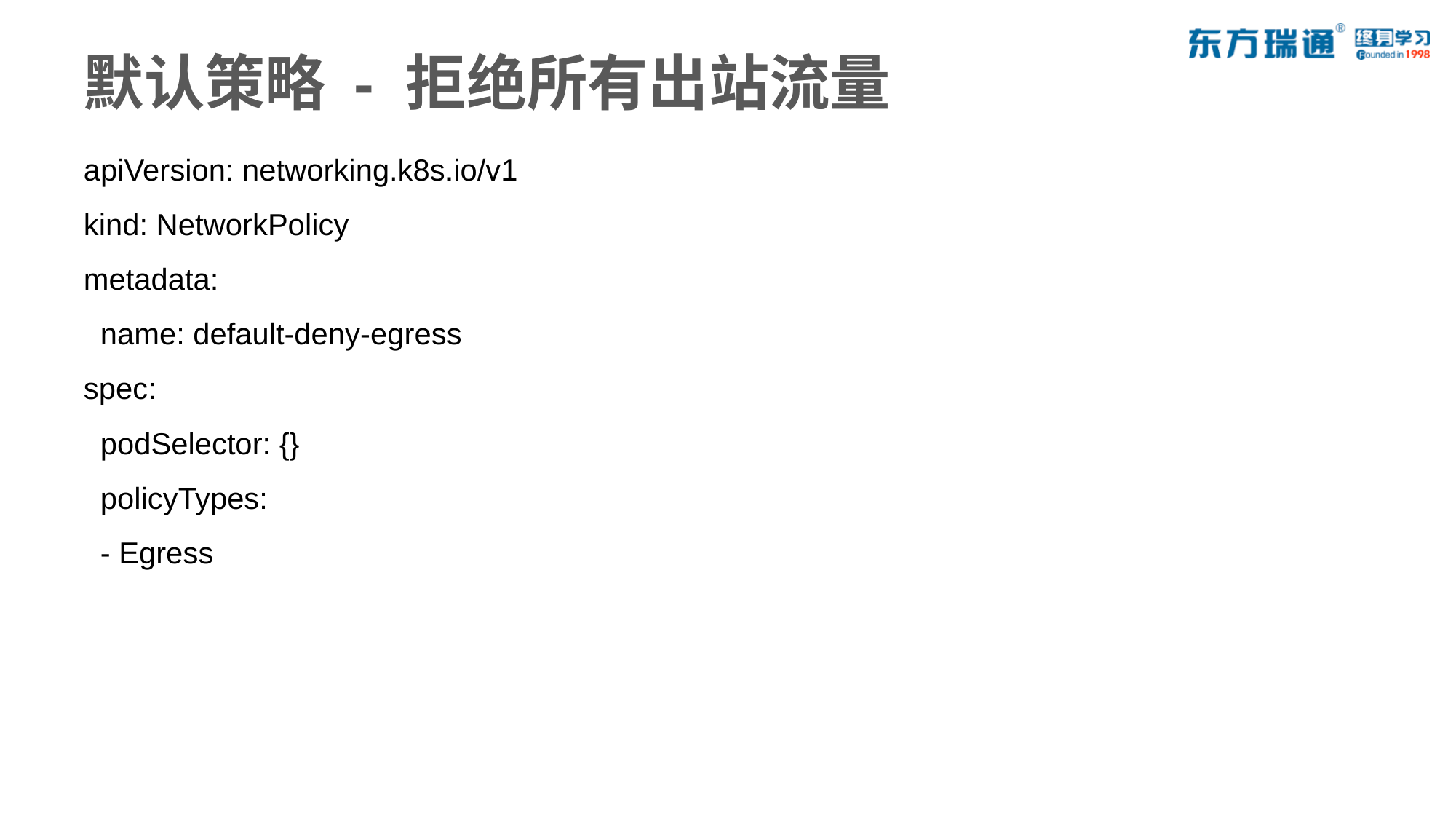

# 默认策略 - 拒绝所有出站流量
apiVersion: networking.k8s.io/v1
kind: NetworkPolicy
metadata:
  name: default-deny-egress
spec:
  podSelector: {}
  policyTypes:
  - Egress